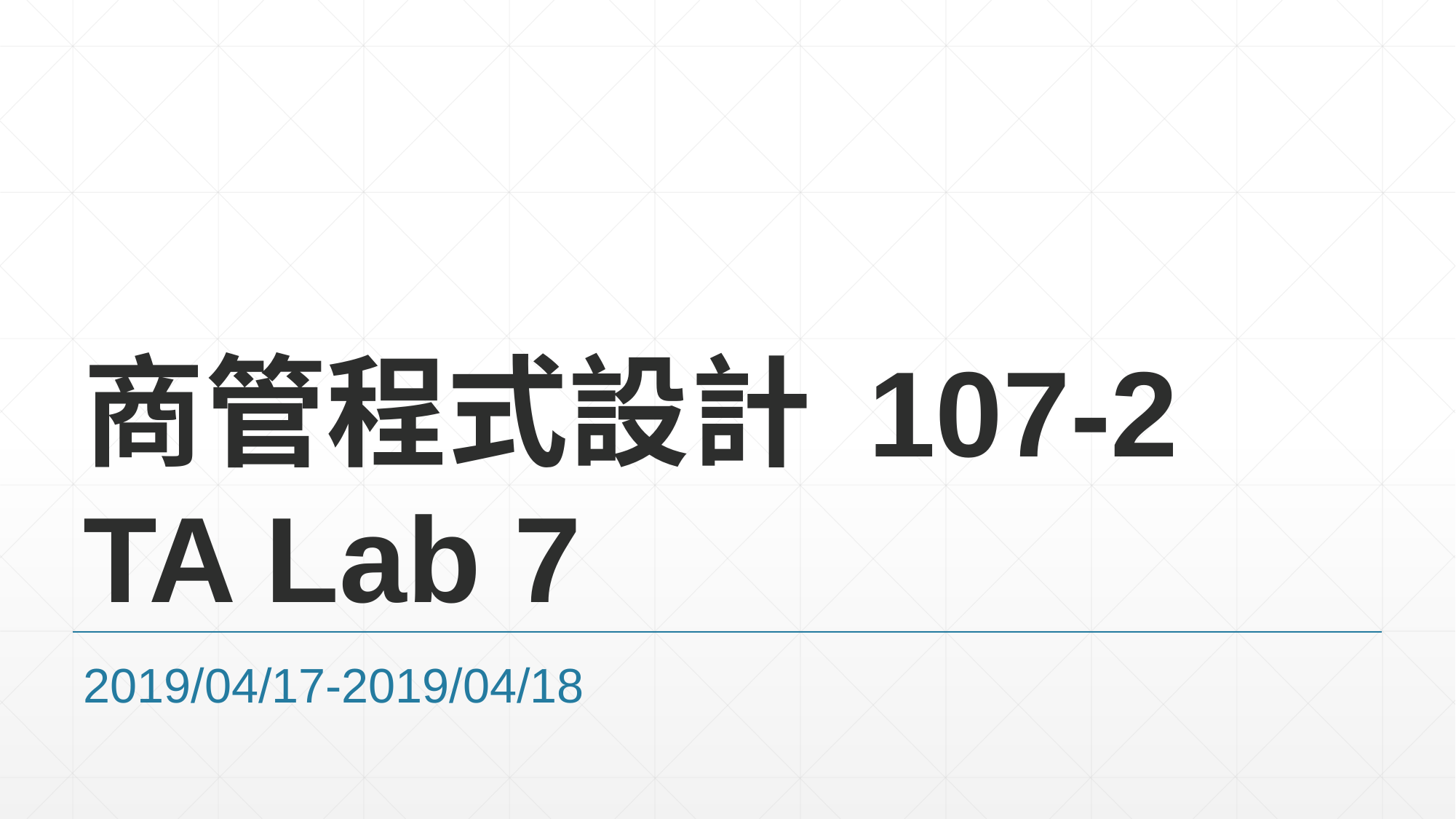

# 商管程式設計 107-2 TA Lab 7
2019/04/17-2019/04/18